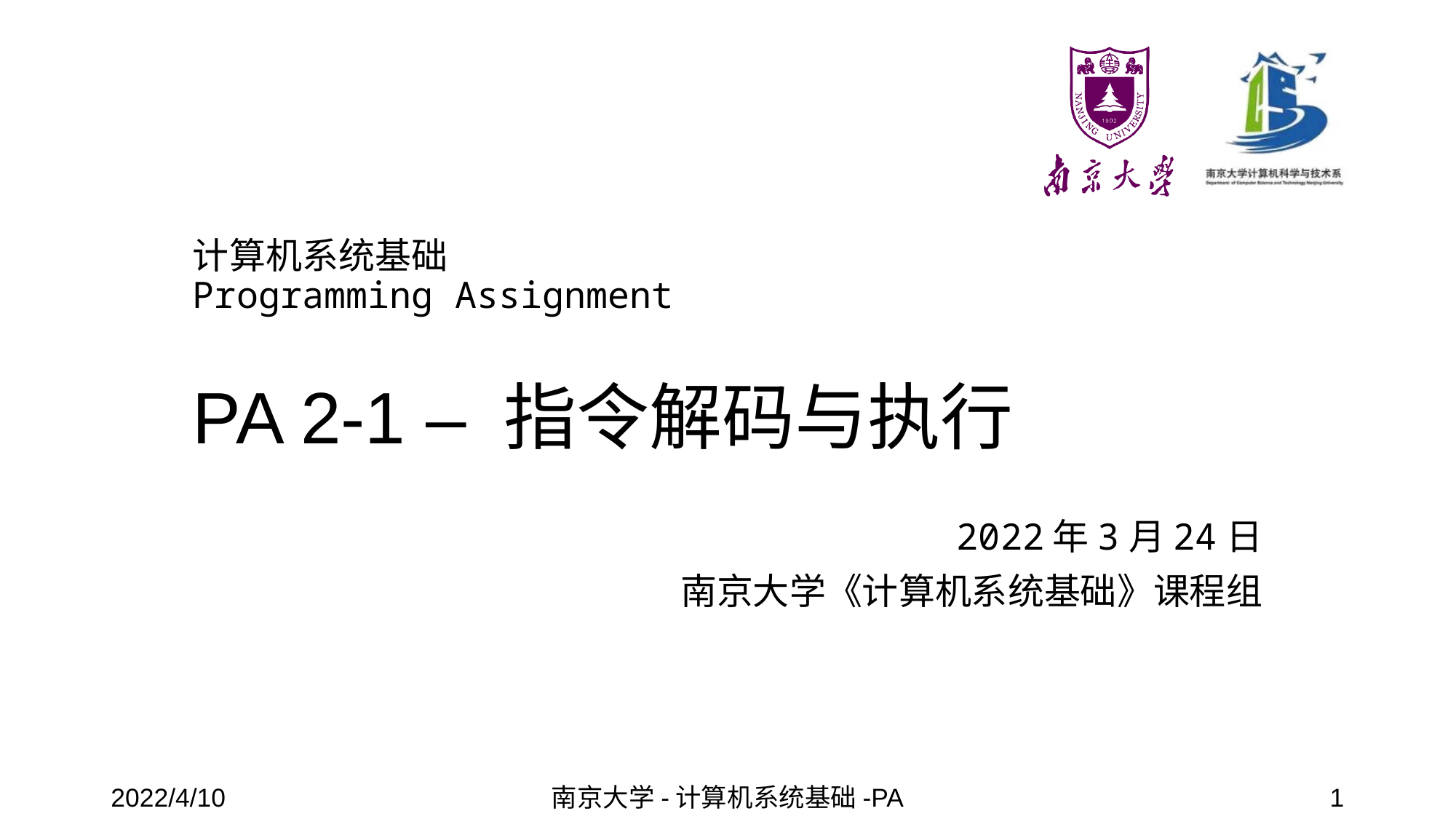

计算机系统基础
Programming Assignment
# PA 2-1 – 指令解码与执行
2022年3月24日
南京大学《计算机系统基础》课程组
2022/4/10
南京大学-计算机系统基础-PA
1